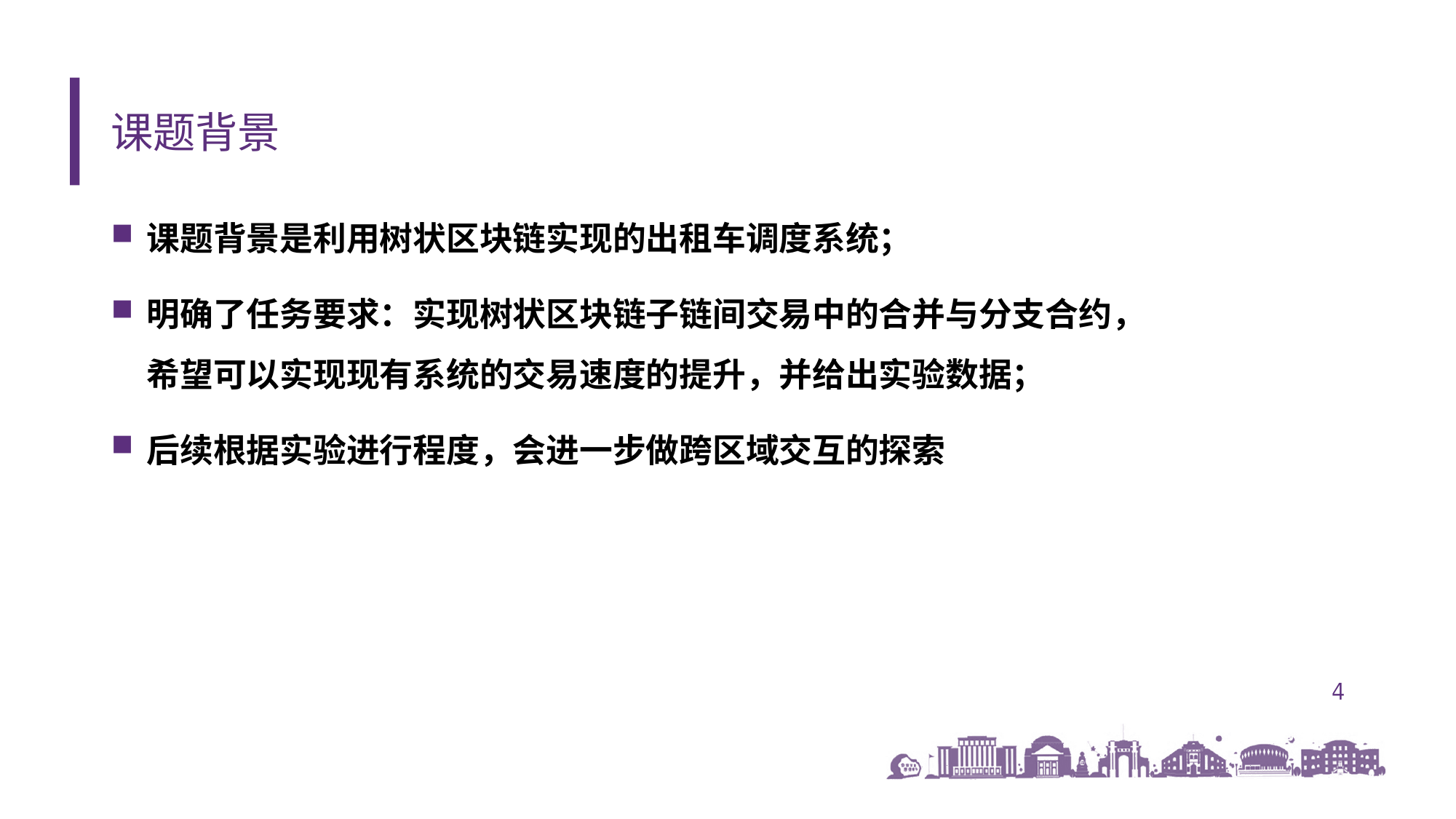

# 课题背景
课题背景是利用树状区块链实现的出租车调度系统；
明确了任务要求：实现树状区块链子链间交易中的合并与分支合约，希望可以实现现有系统的交易速度的提升，并给出实验数据；
后续根据实验进行程度，会进一步做跨区域交互的探索

4